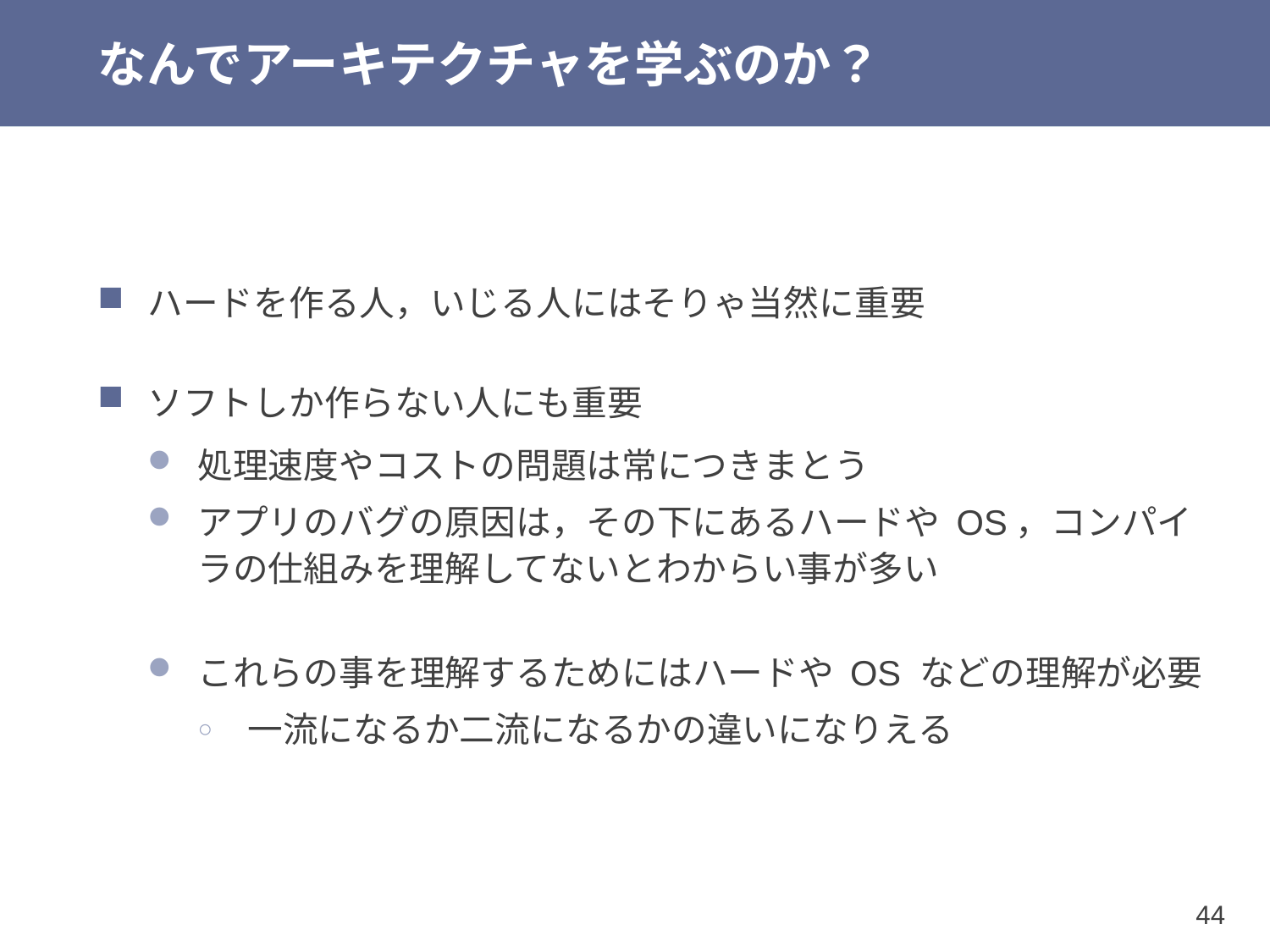

# なんでアーキテクチャを学ぶのか？
ハードを作る人，いじる人にはそりゃ当然に重要
ソフトしか作らない人にも重要
処理速度やコストの問題は常につきまとう
アプリのバグの原因は，その下にあるハードや OS，コンパイラの仕組みを理解してないとわからい事が多い
これらの事を理解するためにはハードや OS などの理解が必要
一流になるか二流になるかの違いになりえる